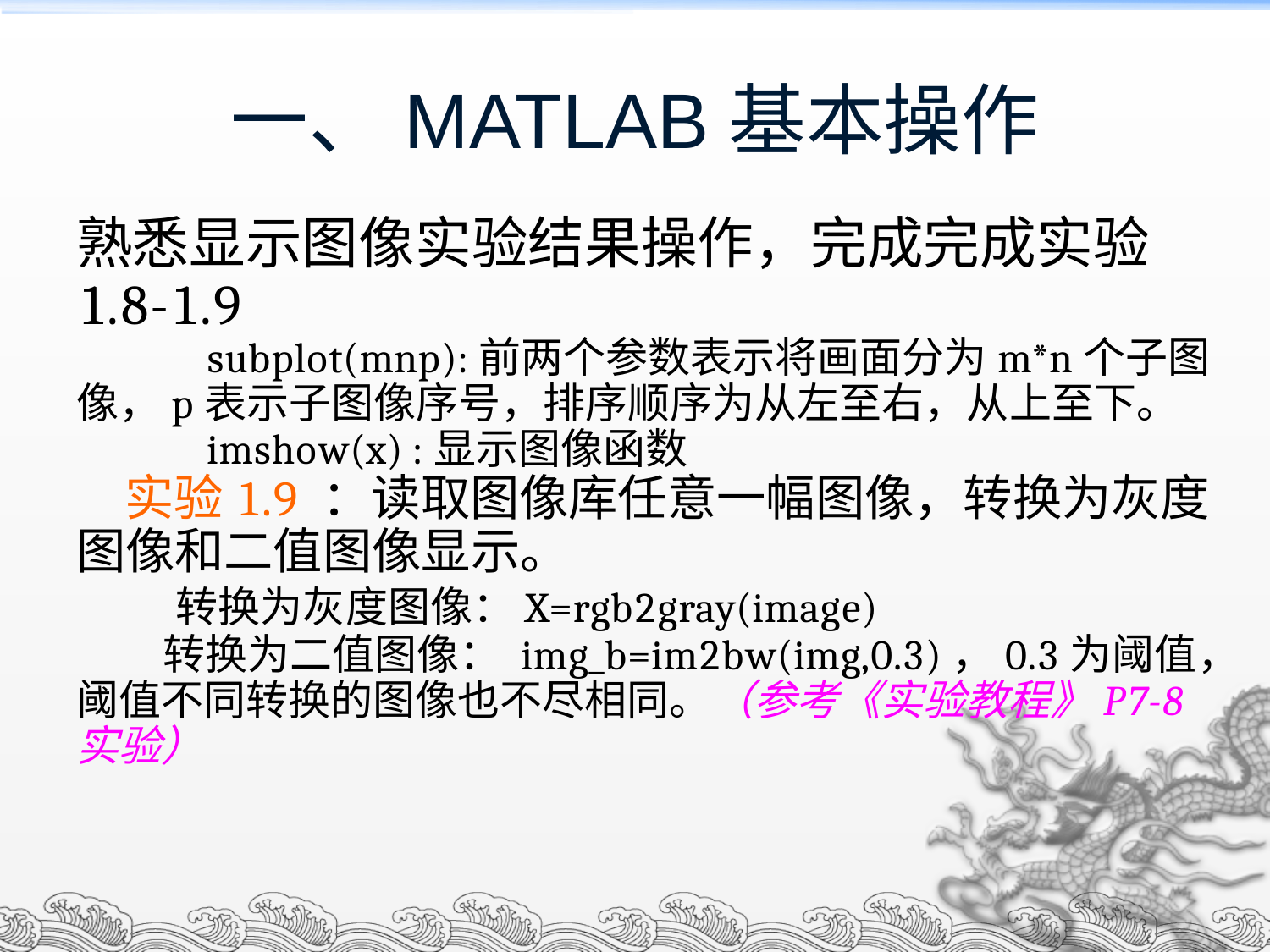

一、MATLAB基本操作
熟悉显示图像实验结果操作，完成完成实验1.8-1.9
              subplot(mnp):前两个参数表示将画面分为m*n个子图像，p表示子图像序号，排序顺序为从左至右，从上至下。
              imshow(x) :显示图像函数
    实验1.9 ：读取图像库任意一幅图像，转换为灰度图像和二值图像显示。
        转换为灰度图像：X=rgb2gray(image)
        转换为二值图像： img_b=im2bw(img,0.3)，0.3为阈值，阈值不同转换的图像也不尽相同。（参考《实验教程》P7-8实验）